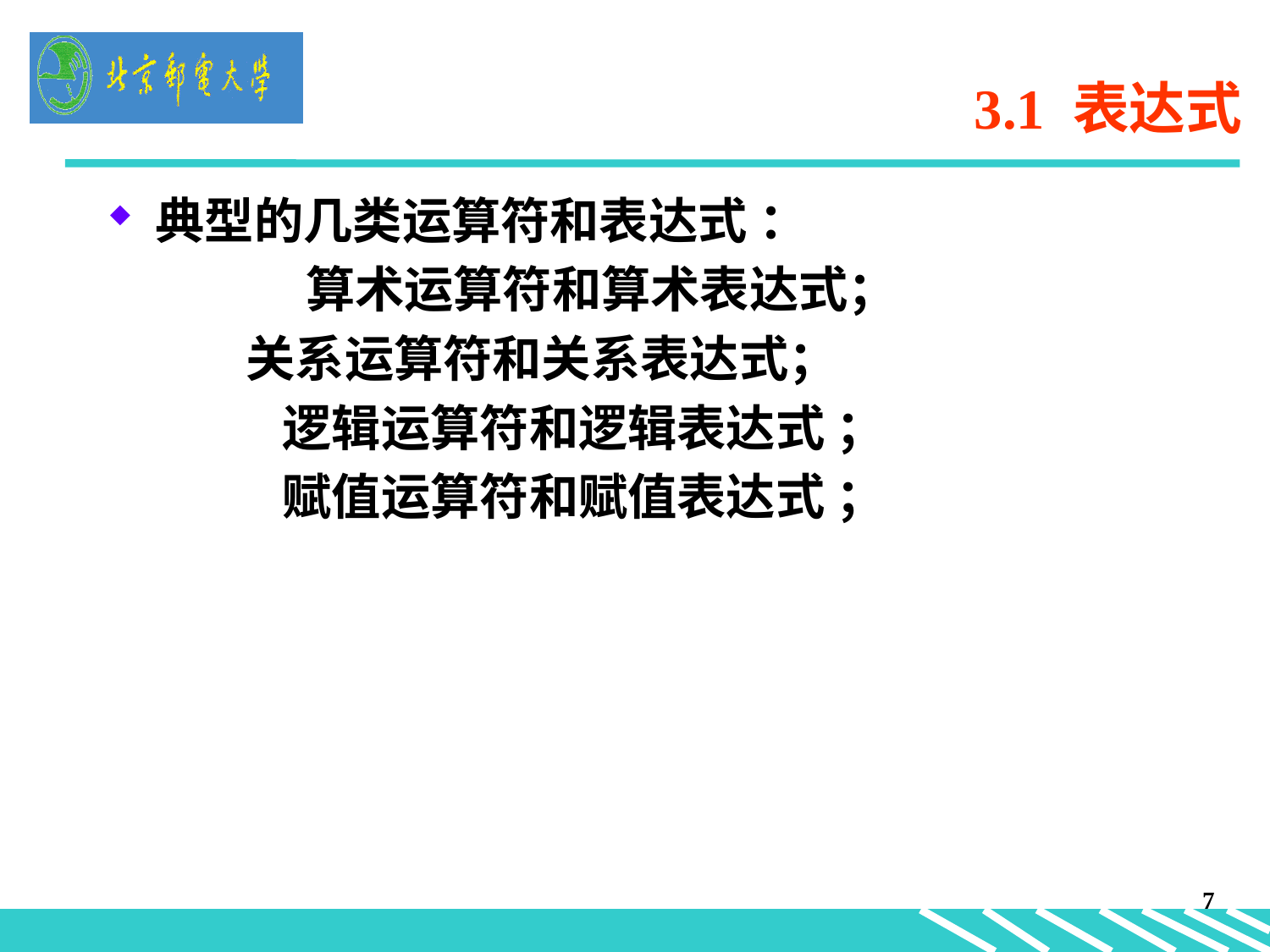

# 3.1 表达式
典型的几类运算符和表达式 ：
		 算术运算符和算术表达式；
	       关系运算符和关系表达式；
		逻辑运算符和逻辑表达式 ；
		赋值运算符和赋值表达式 ；

7